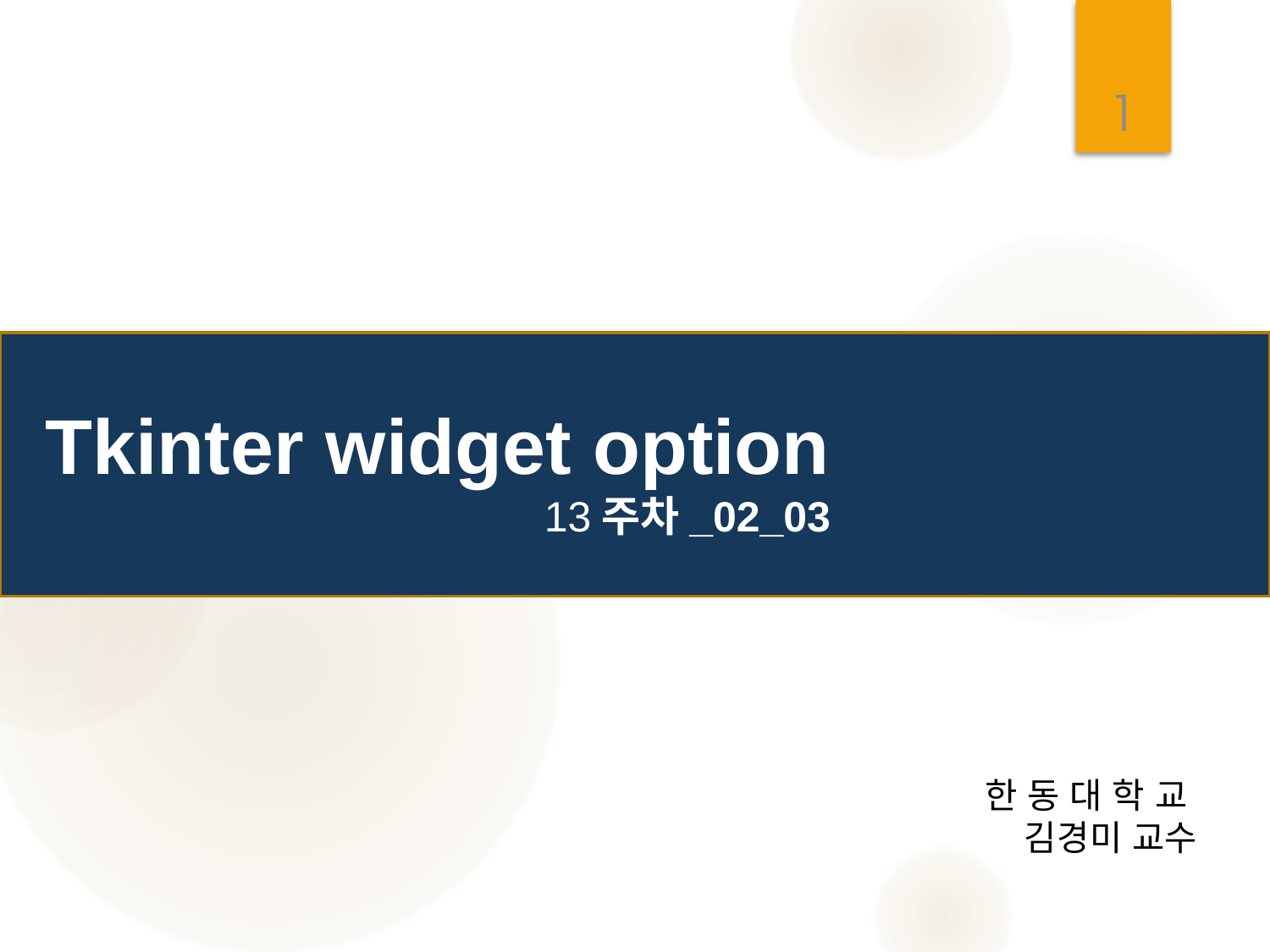

1

# Tkinter widget option 13주차_02_03
한 동 대 학 교
김경미 교수